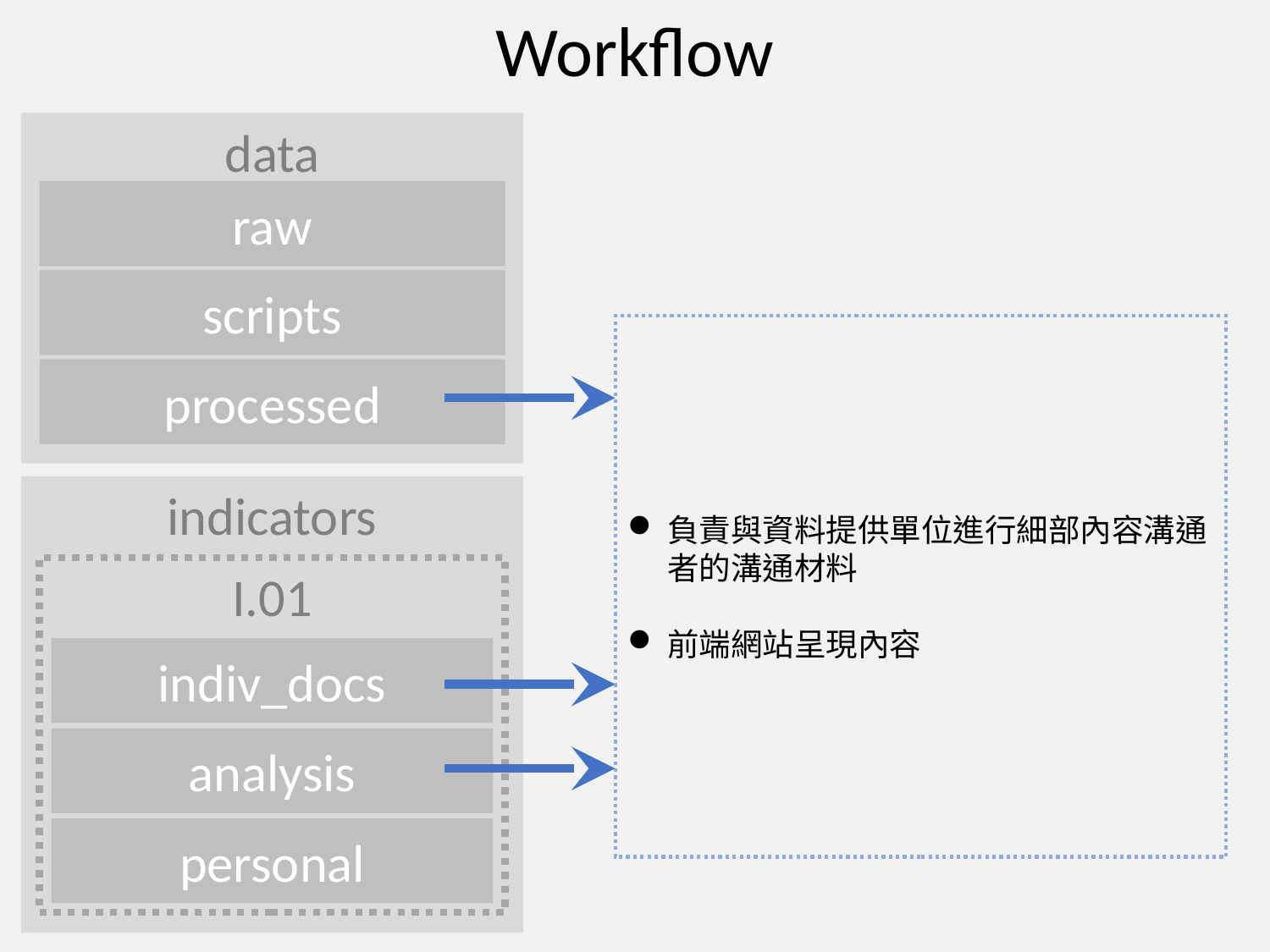

Workflow
data
raw
scripts
負責與資料提供單位進行細部內容溝通者的溝通材料

前端網站呈現內容
processed
indicators
I.01
indiv_docs
analysis
personal